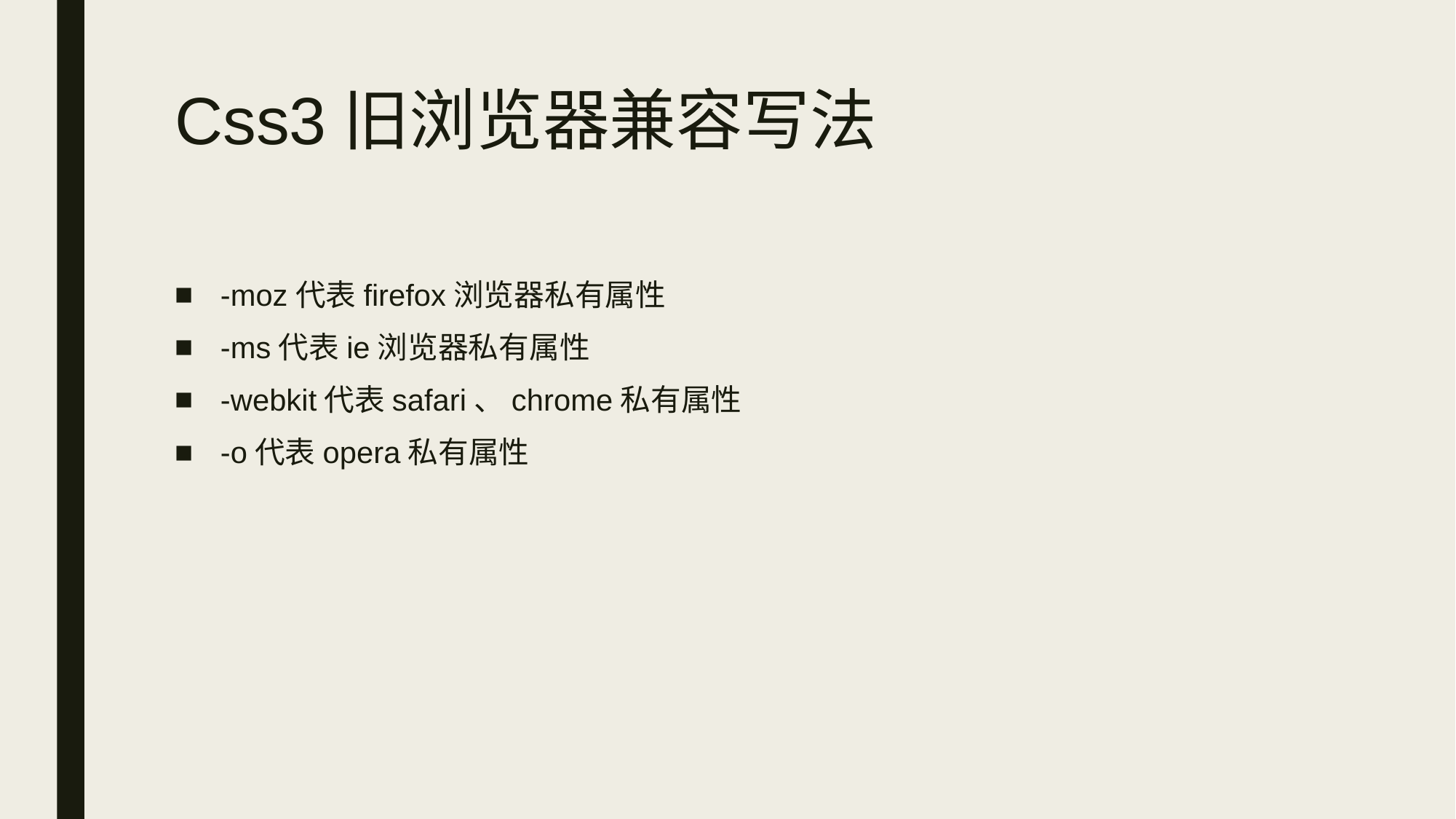

# Css3旧浏览器兼容写法
-moz代表firefox浏览器私有属性
-ms代表ie浏览器私有属性
-webkit代表safari、chrome私有属性
-o代表opera私有属性